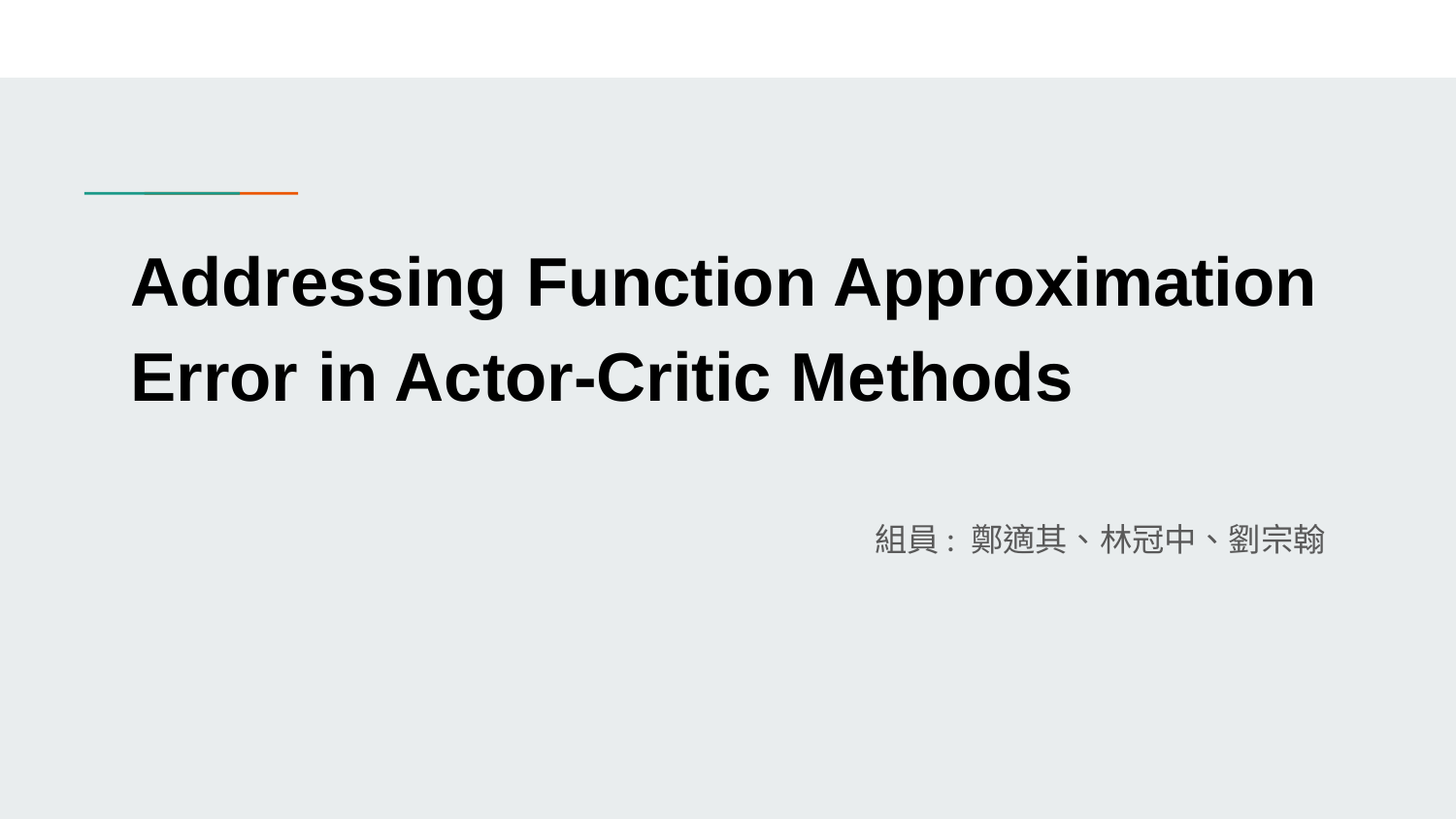

# Addressing Function Approximation Error in Actor-Critic Methods

組員: 鄭適其、林冠中、劉宗翰